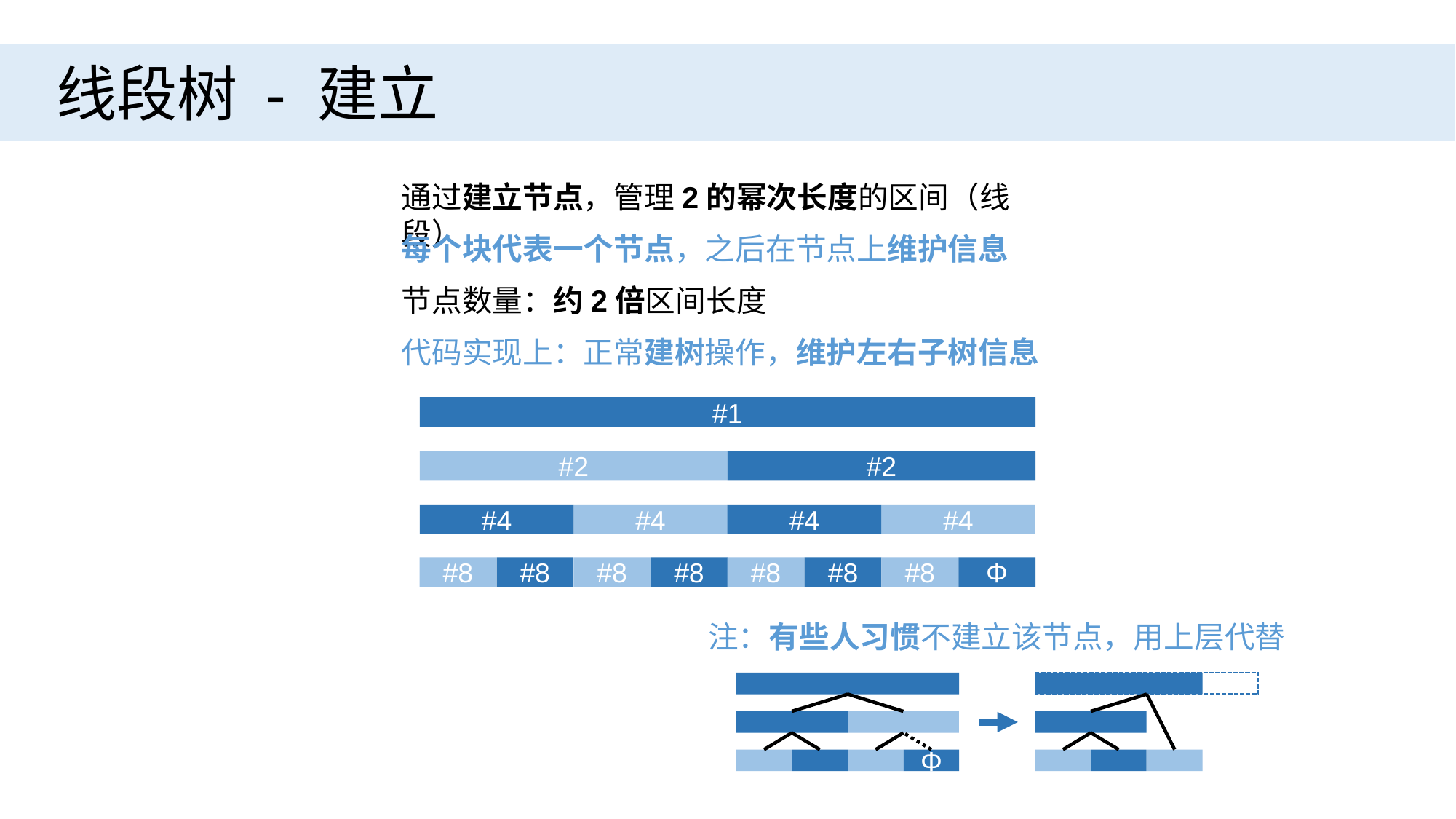

线段树 - 建立
通过建立节点，管理2的幂次长度的区间（线段）
每个块代表一个节点，之后在节点上维护信息
节点数量：约2倍区间长度
代码实现上：正常建树操作，维护左右子树信息
#1
#2
#2
#4
#4
#4
#4
#8
#8
#8
#8
#8
Φ
#8
#8
注：有些人习惯不建立该节点，用上层代替

Φ